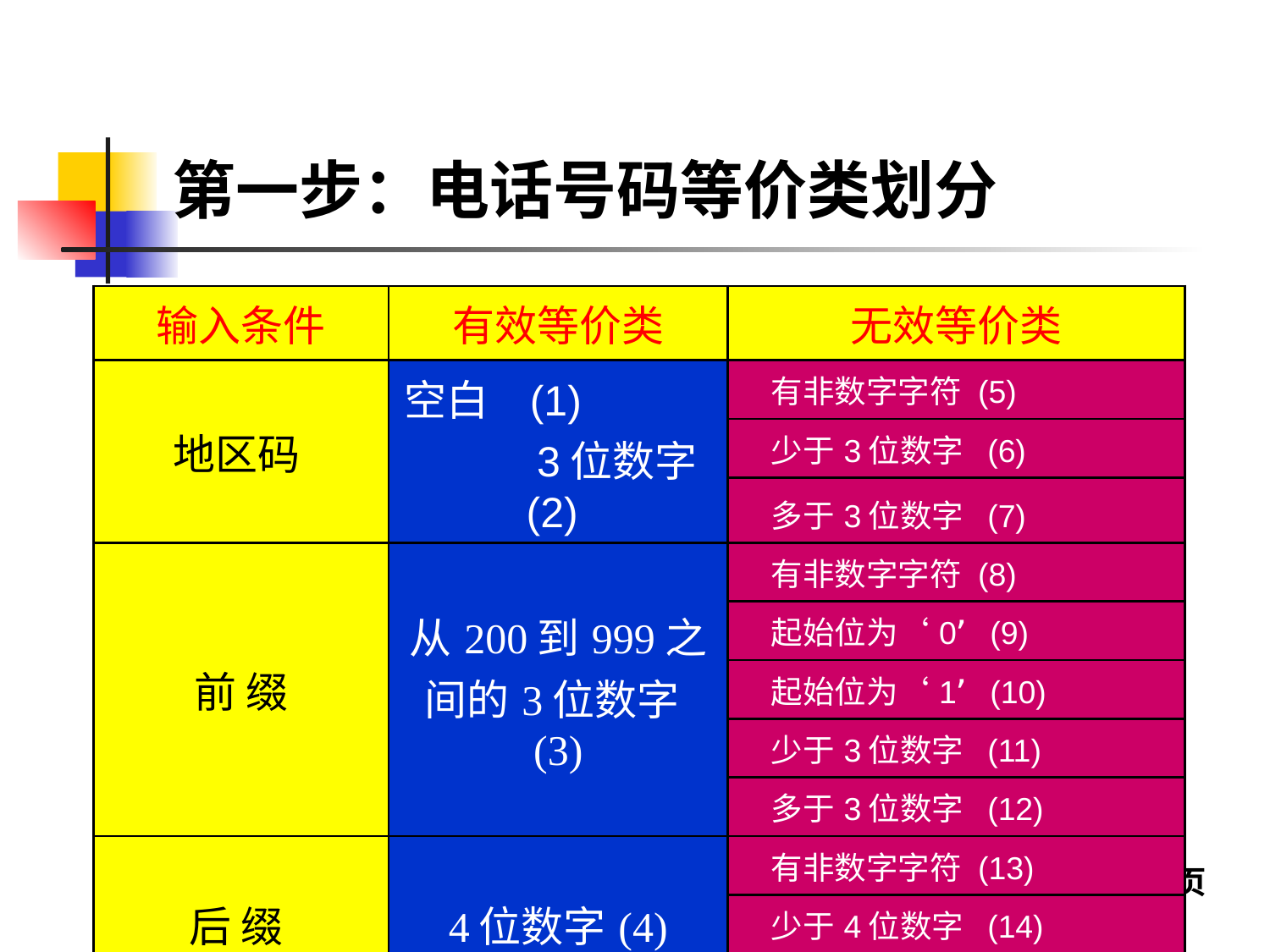

# 第一步：电话号码等价类划分
| 输入条件 | 有效等价类 | 无效等价类 |
| --- | --- | --- |
| 地区码 | 空白 (1) 3位数字(2) | 有非数字字符 (5) |
|  |  | 少于3位数字 (6) |
|  |  | 多于3位数字 (7) |
| 前 缀 | 从200到999之间的3位数字(3) | 有非数字字符 (8) |
|  |  | 起始位为‘0’ (9) |
|  |  | 起始位为‘1’ (10) |
|  |  | 少于3位数字 (11) |
|  |  | 多于3位数字 (12) |
| 后 缀 | 4位数字(4) | 有非数字字符 (13) |
|  |  | 少于4位数字 (14) |
|  |  | 多于4位数字 (15) |